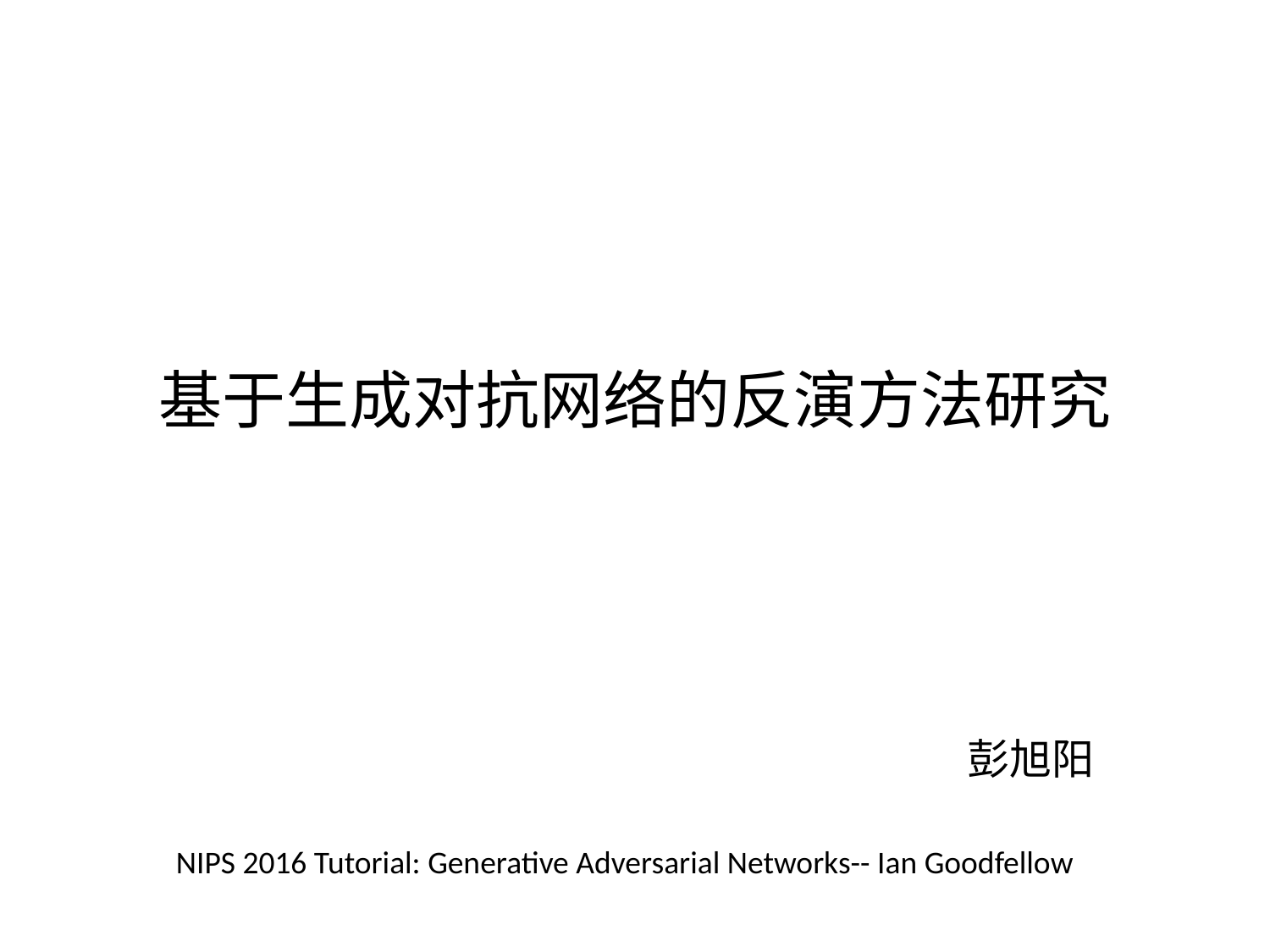

# 基于生成对抗网络的反演方法研究
彭旭阳
NIPS 2016 Tutorial: Generative Adversarial Networks-- Ian Goodfellow